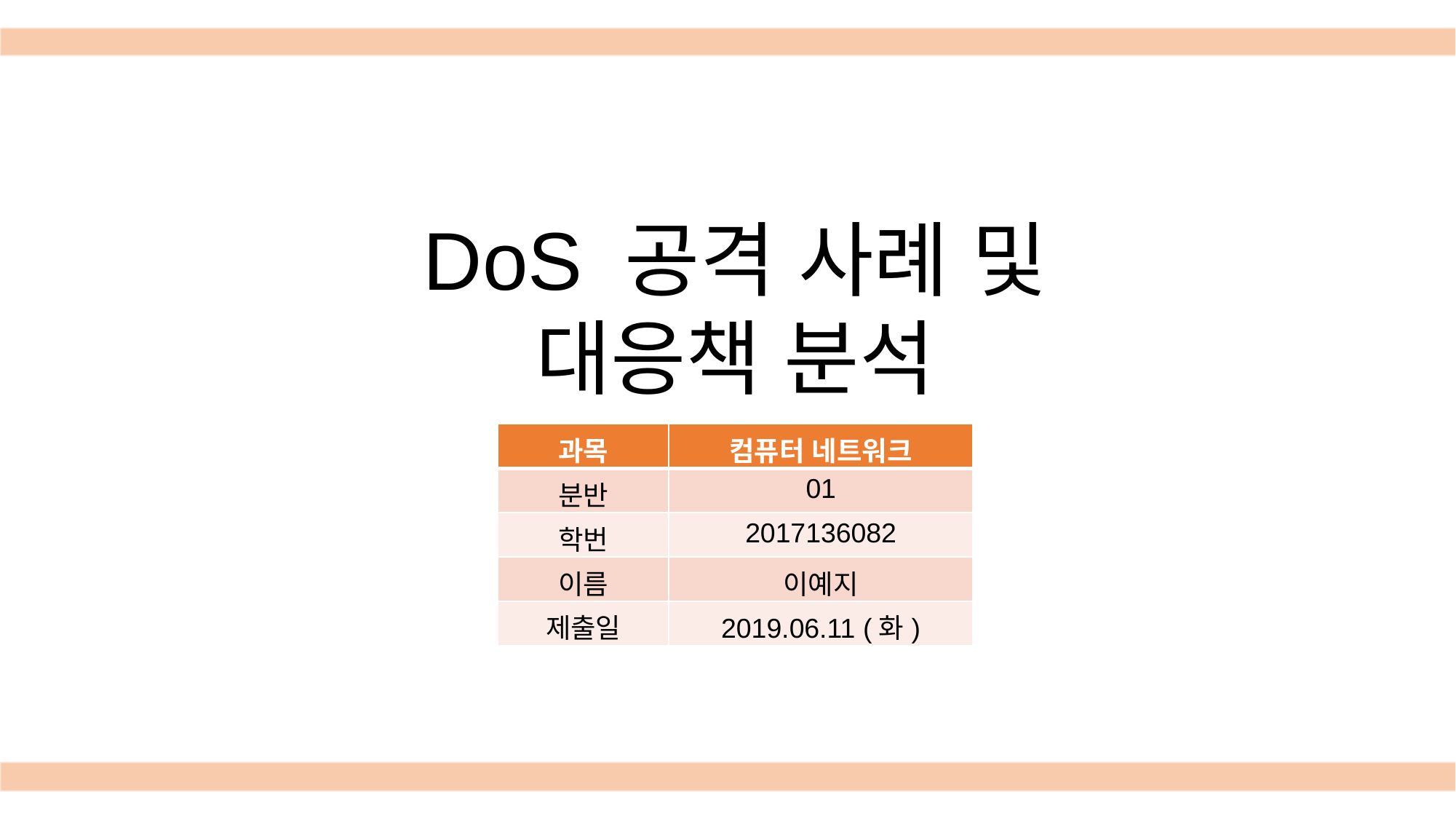

DoS 공격 사례 및 대응책 분석
| 과목 | 컴퓨터 네트워크 |
| --- | --- |
| 분반 | 01 |
| 학번 | 2017136082 |
| 이름 | 이예지 |
| 제출일 | 2019.06.11 (화) |